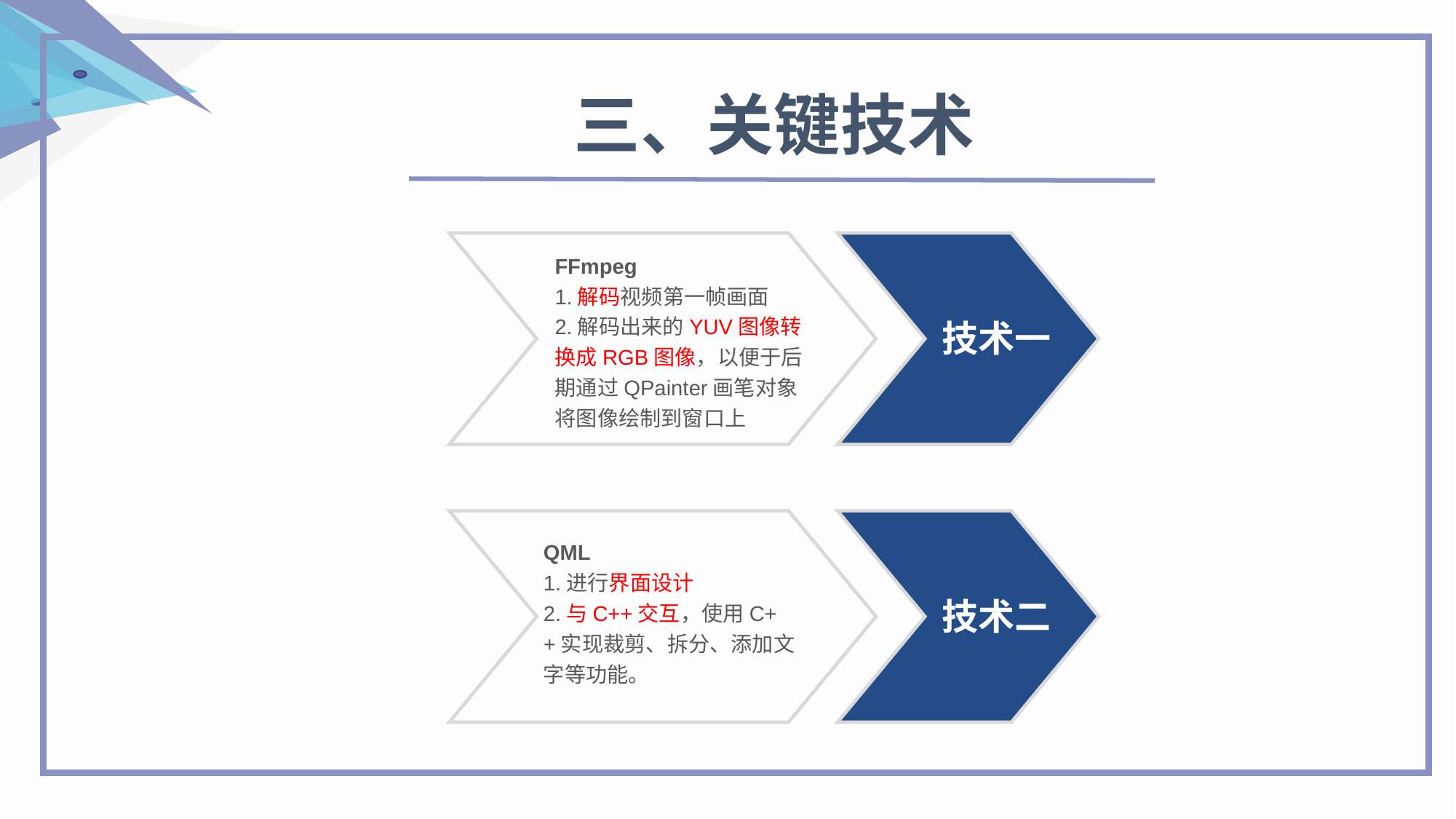

三、关键技术

FFmpeg
1.解码视频第一帧画面
2.解码出来的YUV图像转换成RGB图像，以便于后期通过QPainter画笔对象将图像绘制到窗口上
技术一

QML
1.进行界面设计
2.与C++交互，使用C++实现裁剪、拆分、添加文字等功能。
技术二